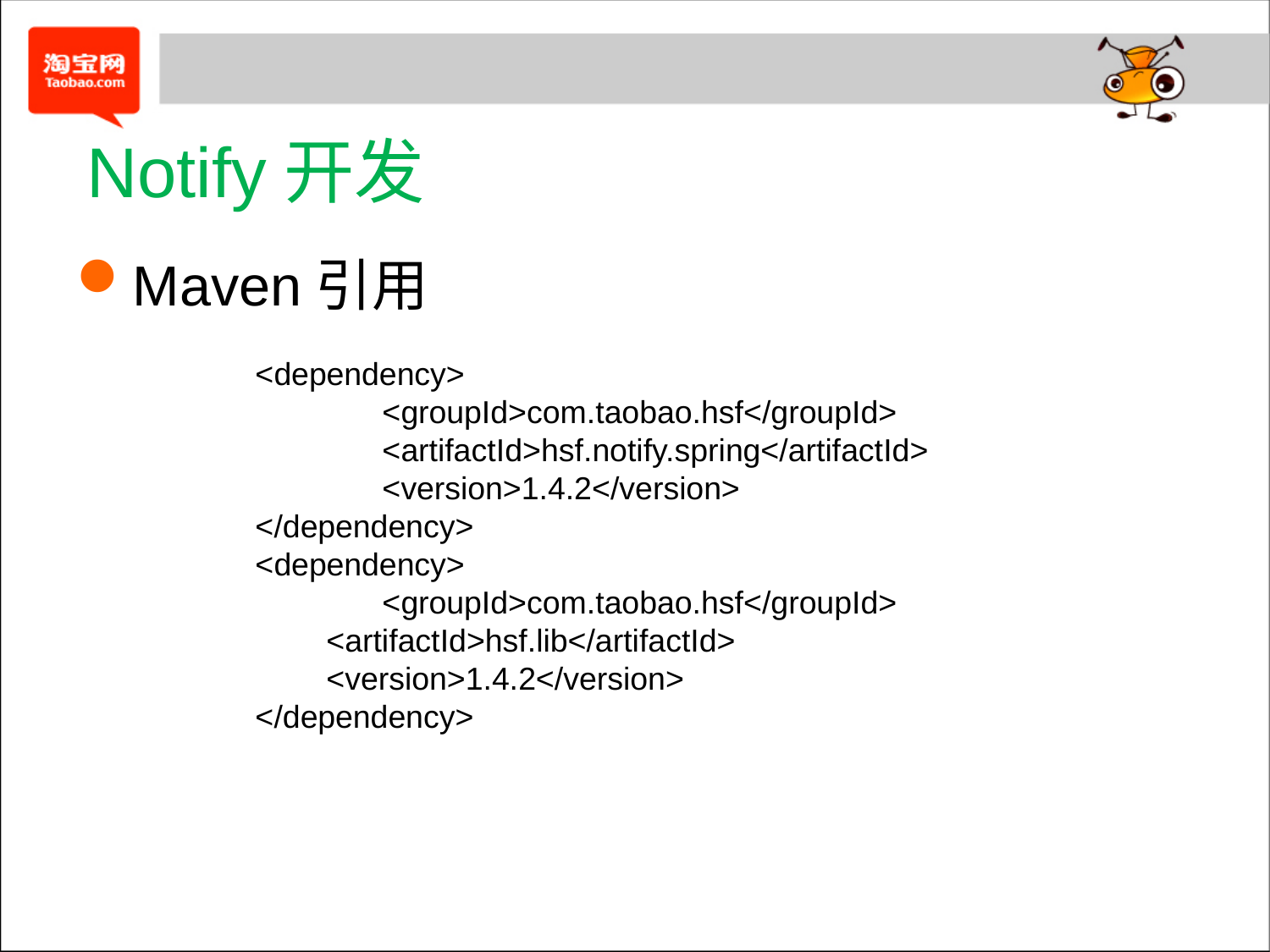

# Notify开发
Maven引用
<dependency>
	<groupId>com.taobao.hsf</groupId>
	<artifactId>hsf.notify.spring</artifactId>
	<version>1.4.2</version>
</dependency>
<dependency>
	<groupId>com.taobao.hsf</groupId>
        <artifactId>hsf.lib</artifactId>
        <version>1.4.2</version>
</dependency>